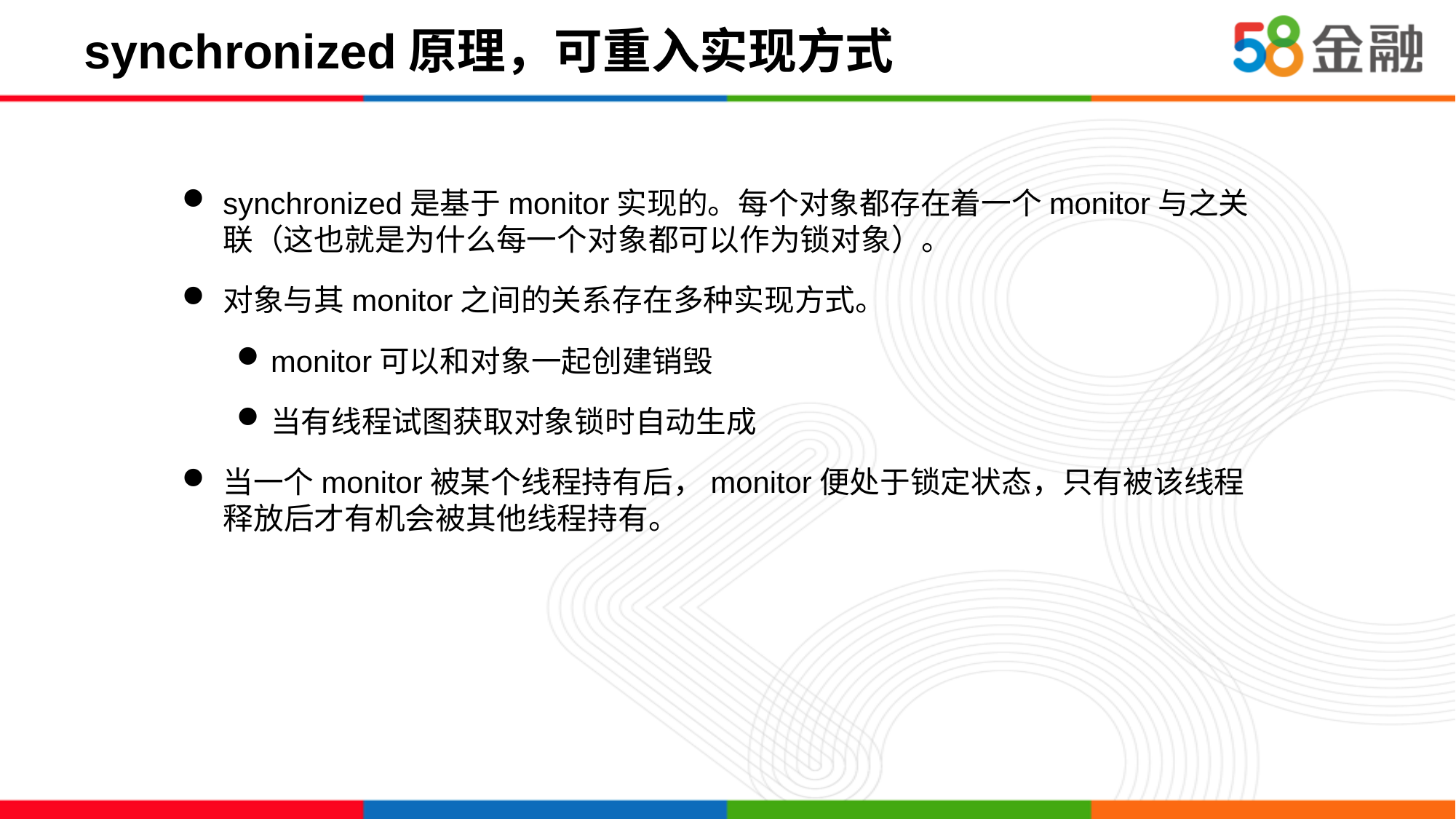

# synchronized原理，可重入实现方式
synchronized是基于monitor实现的。每个对象都存在着一个monitor与之关联（这也就是为什么每一个对象都可以作为锁对象）。
对象与其monitor之间的关系存在多种实现方式。
monitor可以和对象一起创建销毁
当有线程试图获取对象锁时自动生成
当一个monitor被某个线程持有后，monitor便处于锁定状态，只有被该线程释放后才有机会被其他线程持有。